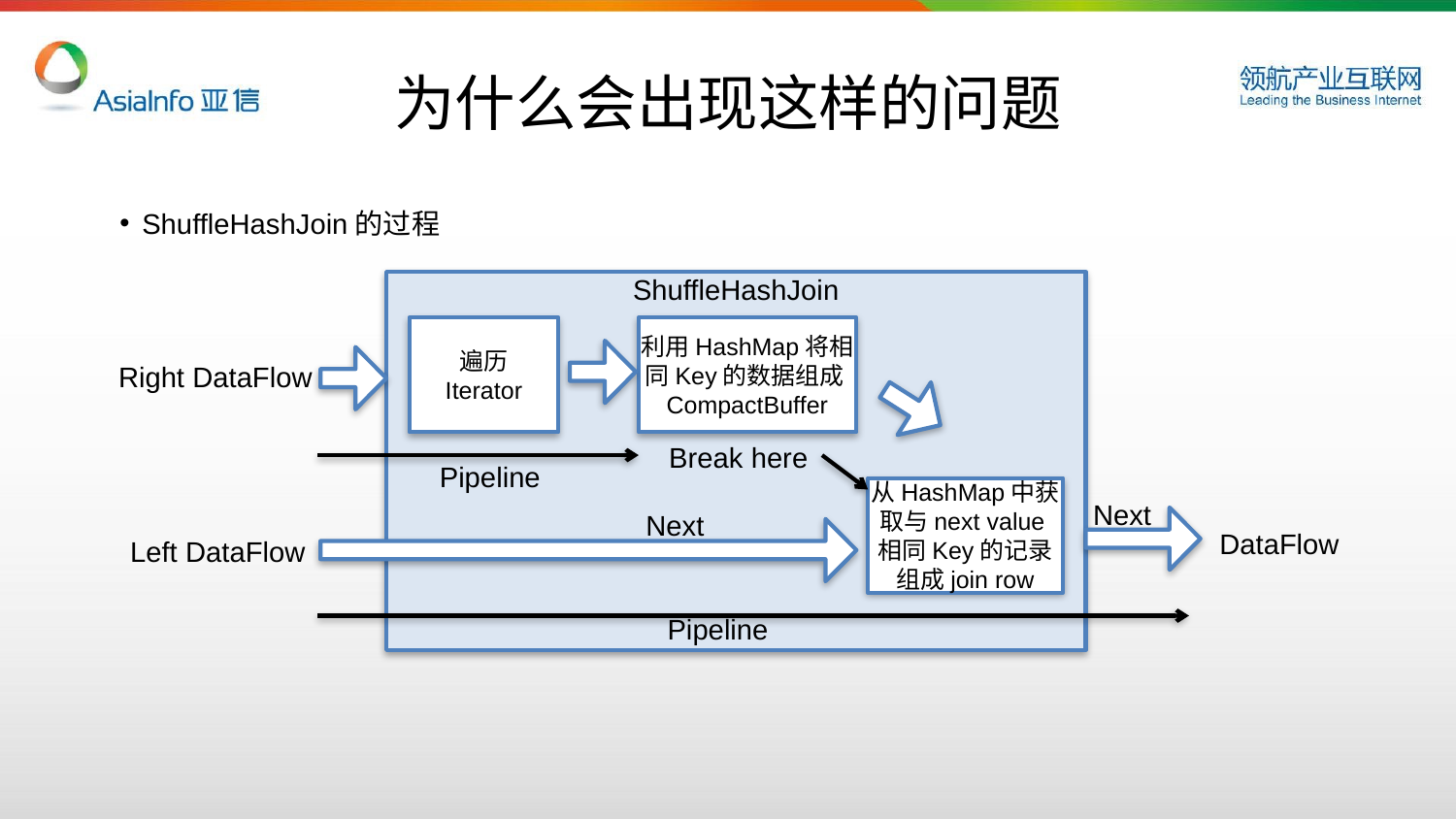

# 为什么会出现这样的问题
ShuffleHashJoin的过程

ShuffleHashJoin
遍历
Iterator
利用HashMap将相同Key的数据组成CompactBuffer

Right DataFlow

Break here
Pipeline
从HashMap中获取与next value相同Key的记录组成join row
Next
Next

DataFlow
Left DataFlow
Pipeline